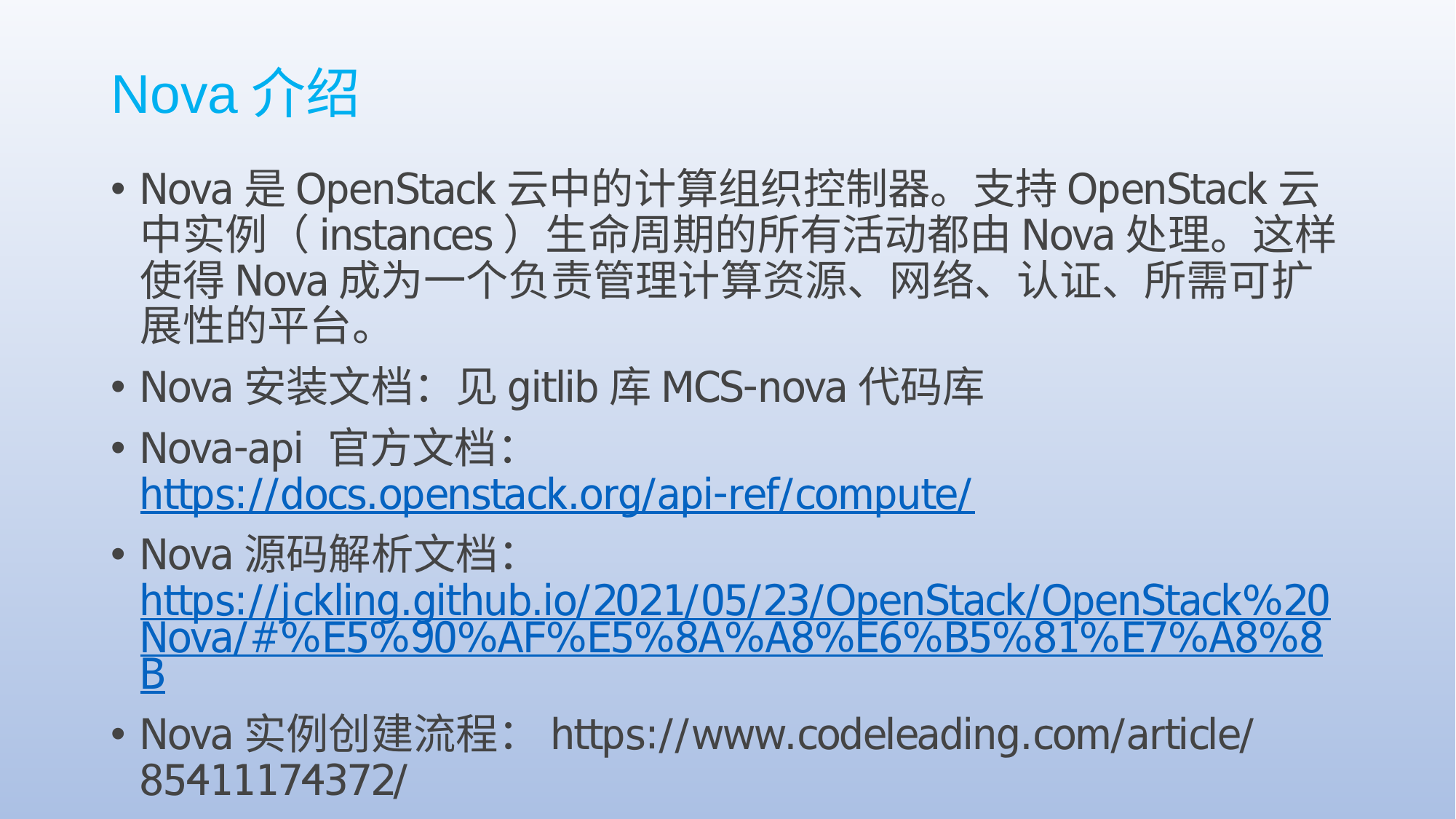

# Nova介绍
Nova是OpenStack云中的计算组织控制器。支持OpenStack云中实例（instances）生命周期的所有活动都由Nova处理。这样使得Nova成为一个负责管理计算资源、网络、认证、所需可扩展性的平台。
Nova安装文档：见gitlib库MCS-nova代码库
Nova-api 官方文档：https://docs.openstack.org/api-ref/compute/
Nova源码解析文档：https://jckling.github.io/2021/05/23/OpenStack/OpenStack%20Nova/#%E5%90%AF%E5%8A%A8%E6%B5%81%E7%A8%8B
Nova实例创建流程：https://www.codeleading.com/article/85411174372/